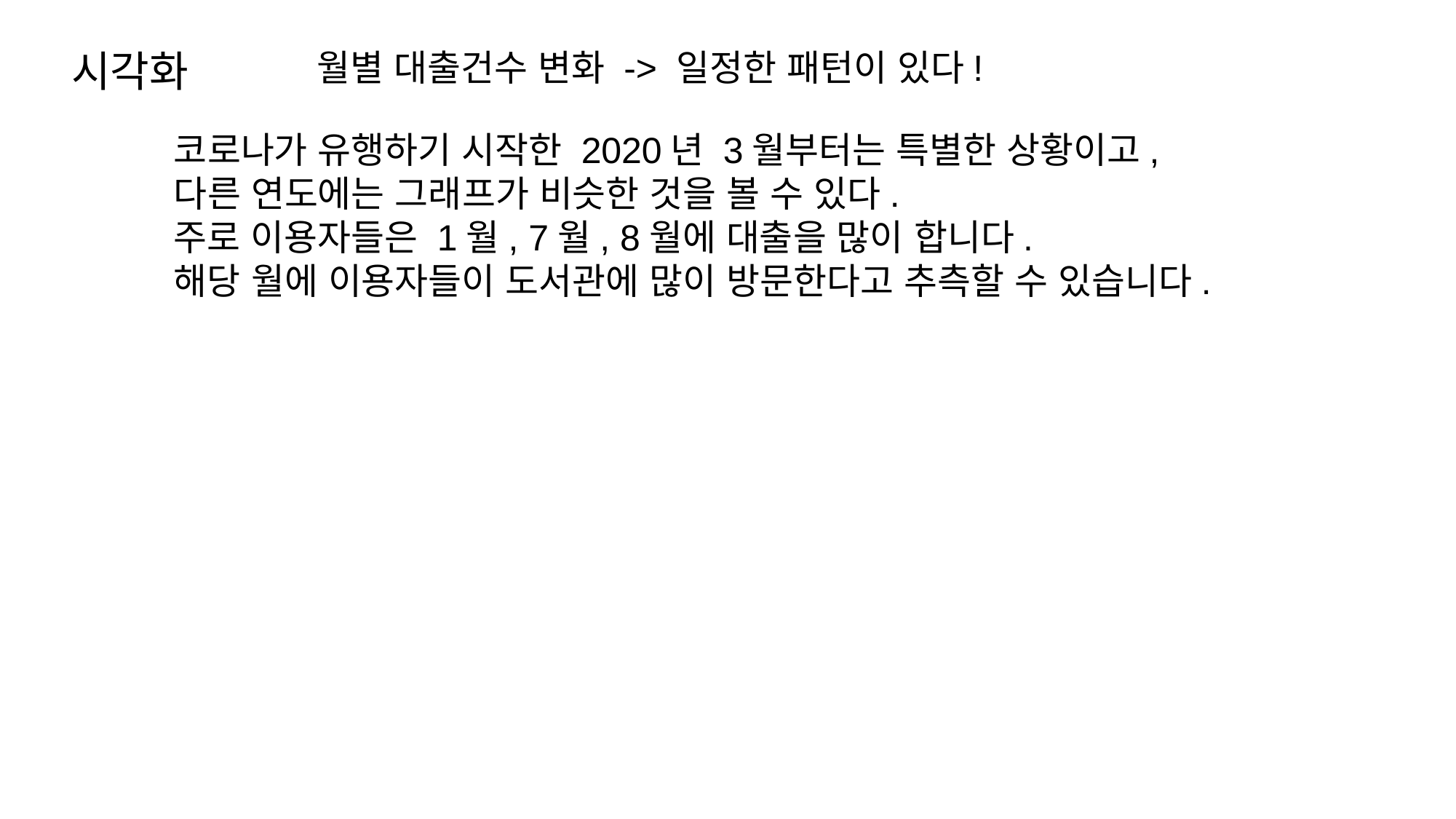

시각화
월별 대출건수 변화 -> 일정한 패턴이 있다!
코로나가 유행하기 시작한 2020년 3월부터는 특별한 상황이고,
다른 연도에는 그래프가 비슷한 것을 볼 수 있다.
주로 이용자들은 1월, 7월, 8월에 대출을 많이 합니다.
해당 월에 이용자들이 도서관에 많이 방문한다고 추측할 수 있습니다.